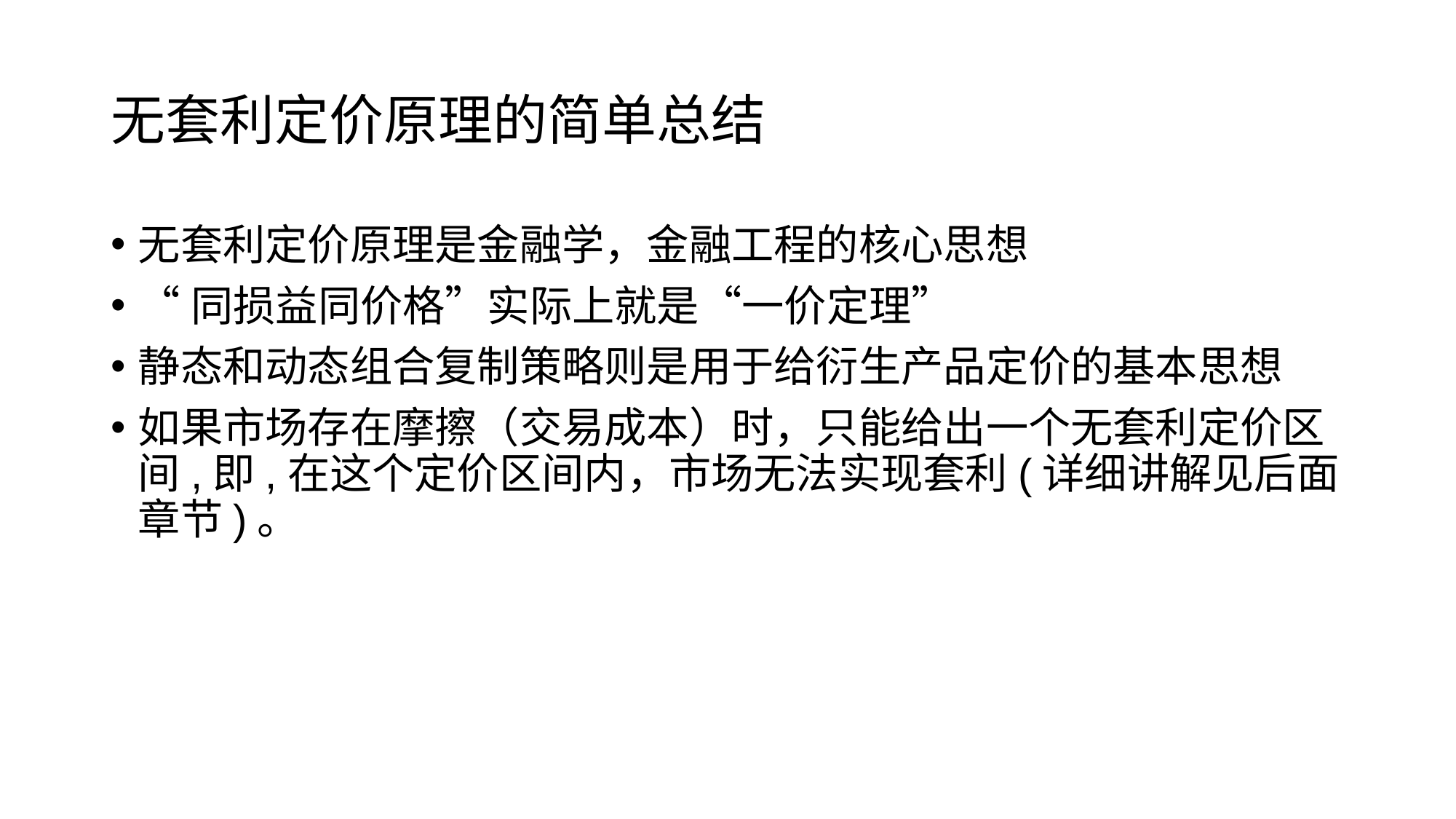

无套利定价原理的简单总结
无套利定价原理是金融学，金融工程的核心思想
“同损益同价格”实际上就是“一价定理”
静态和动态组合复制策略则是用于给衍生产品定价的基本思想
如果市场存在摩擦（交易成本）时，只能给出一个无套利定价区间,即,在这个定价区间内，市场无法实现套利(详细讲解见后面章节)。